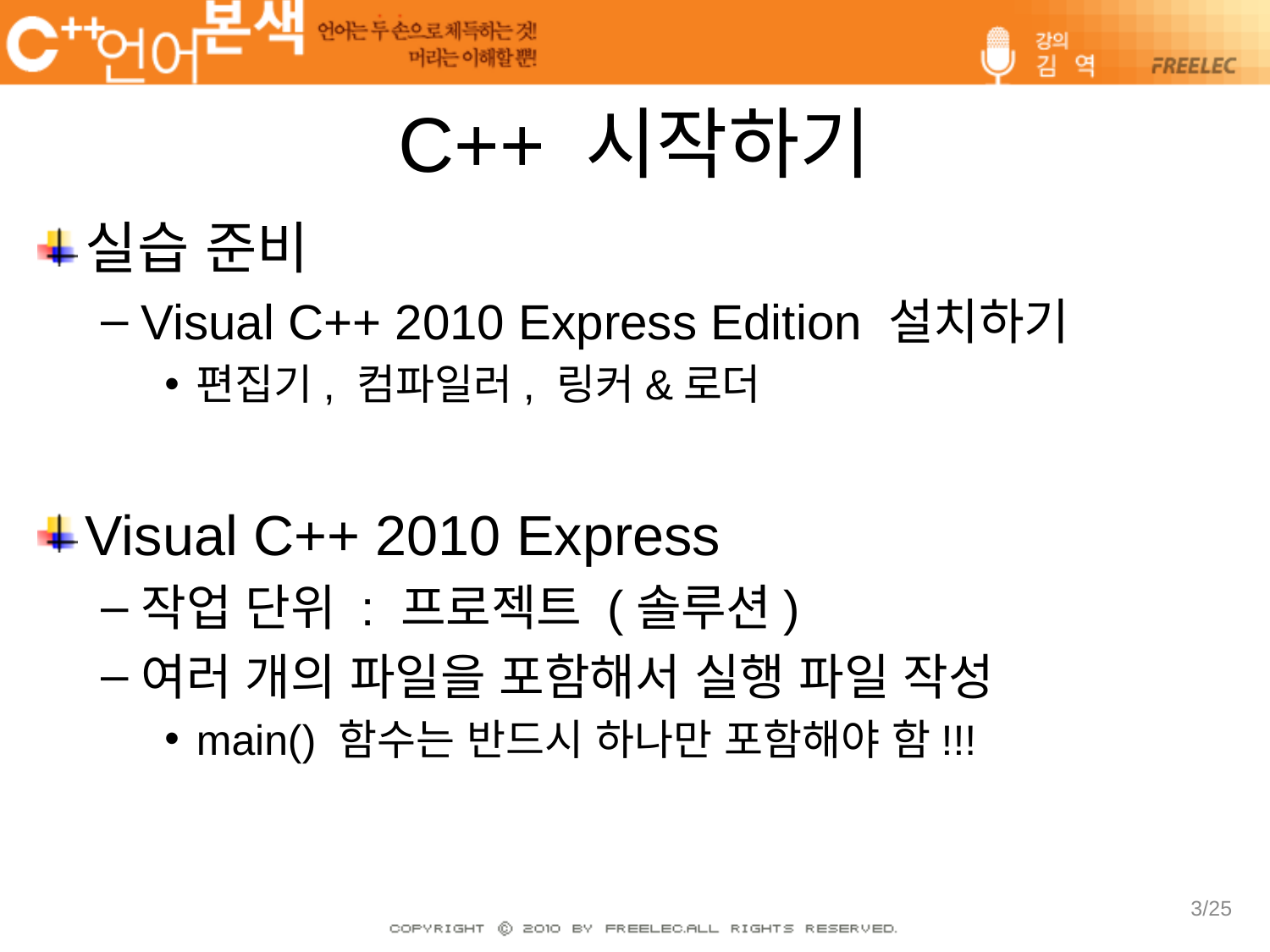

# C++ 시작하기
실습 준비
Visual C++ 2010 Express Edition 설치하기
편집기, 컴파일러, 링커&로더

Visual C++ 2010 Express
작업 단위 : 프로젝트 (솔루션)
여러 개의 파일을 포함해서 실행 파일 작성
main() 함수는 반드시 하나만 포함해야 함!!!
3/25